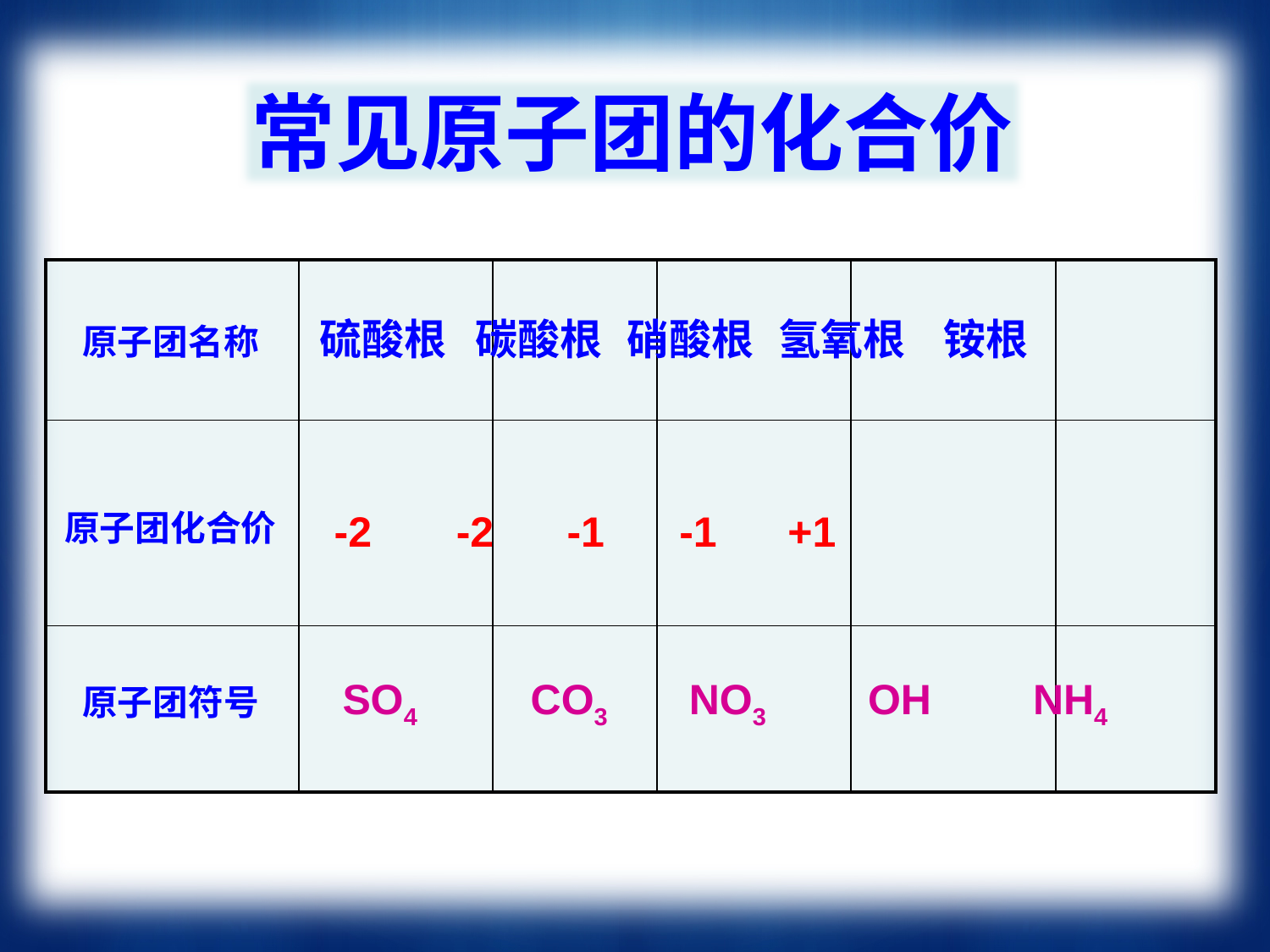

常见原子团的化合价
|  |  |  |  |  |  |
| --- | --- | --- | --- | --- | --- |
|  |  |  |  |  |  |
|  |  |  |  |  |  |
硫酸根   碳酸根   硝酸根   氢氧根    铵根
原子团名称

原子团化合价

原子团符号
  -2        -2          -1        -1      +1
SO4	         CO3            NO3               OH               NH4